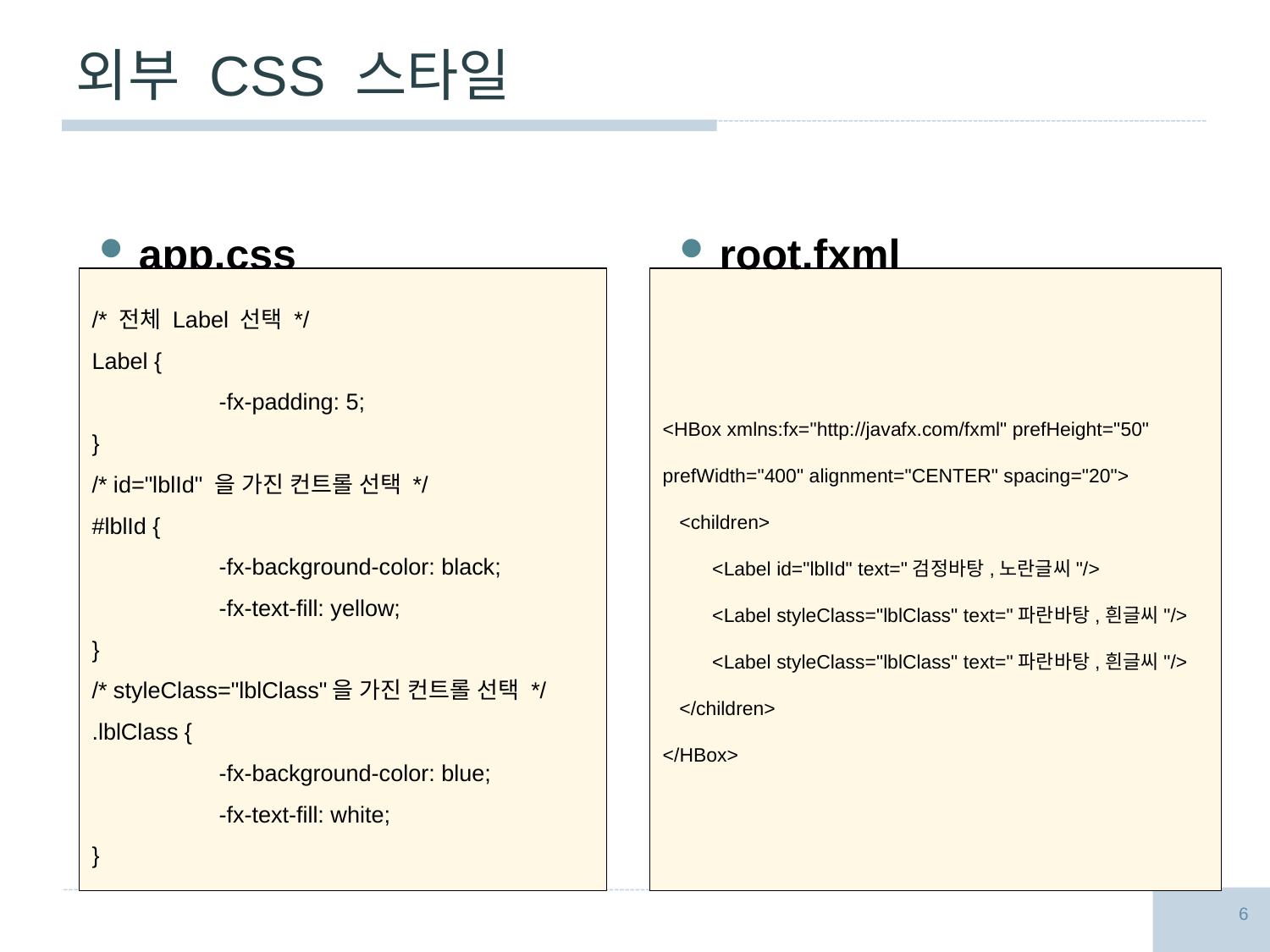

# 외부 CSS 스타일
root.fxml

app.css

/* 전체 Label 선택 */
Label {
	-fx-padding: 5;
}
/* id="lblId" 을 가진 컨트롤 선택 */
#lblId {
	-fx-background-color: black;
	-fx-text-fill: yellow;
}
/* styleClass="lblClass"을 가진 컨트롤 선택 */
.lblClass {
	-fx-background-color: blue;
	-fx-text-fill: white;
}
<HBox xmlns:fx="http://javafx.com/fxml" prefHeight="50" prefWidth="400" alignment="CENTER" spacing="20">
   <children>
         <Label id="lblId" text="검정바탕,노란글씨"/>
         <Label styleClass="lblClass" text="파란바탕,흰글씨"/>
         <Label styleClass="lblClass" text="파란바탕,흰글씨"/>
   </children>
</HBox>